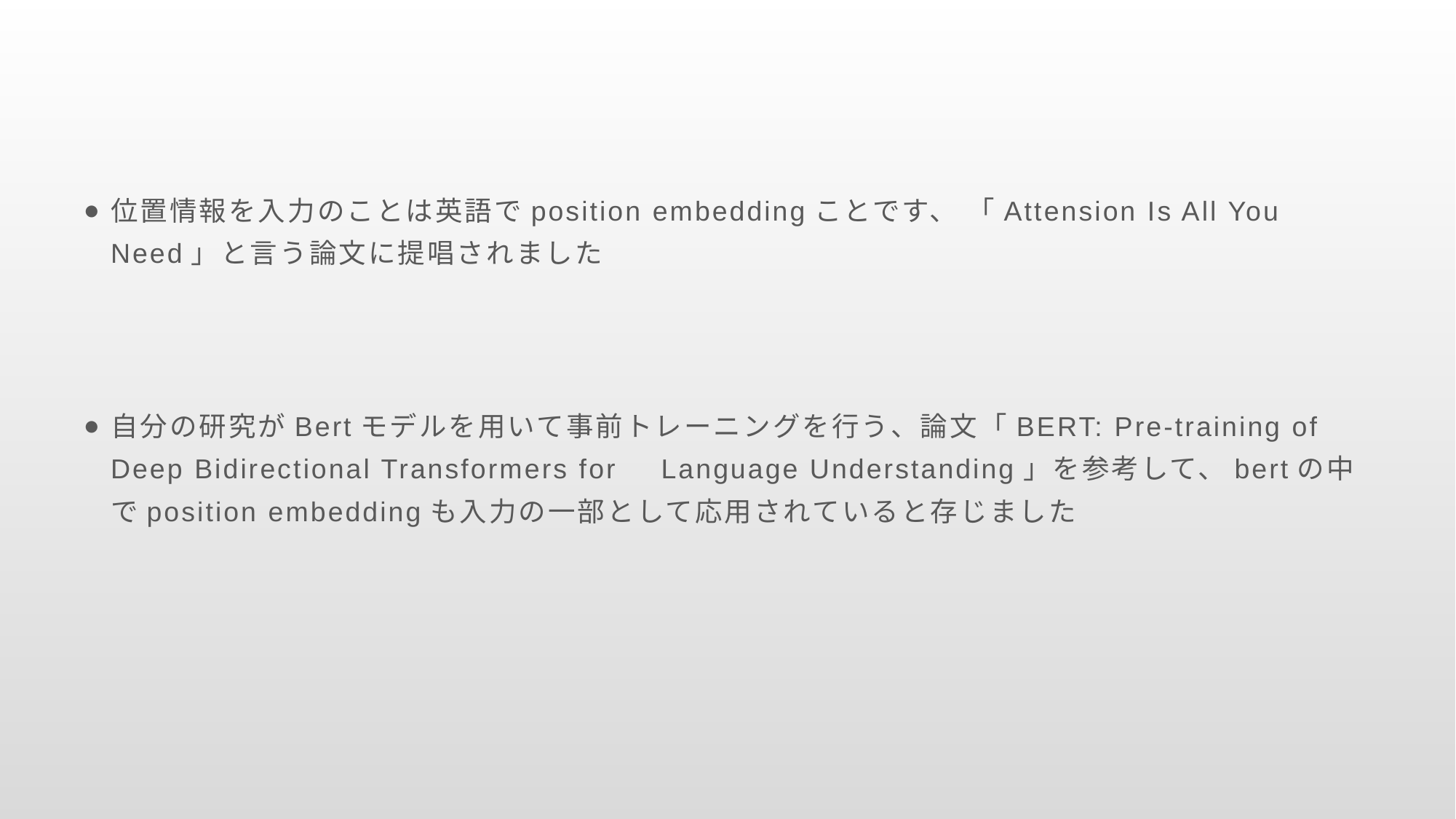

位置情報を入力のことは英語でposition embeddingことです、 「Attension Is All You Need」と言う論文に提唱されました

自分の研究がBertモデルを用いて事前トレーニングを行う、論文「BERT: Pre-training of Deep Bidirectional Transformers for　Language Understanding」を参考して、bertの中でposition embeddingも入力の一部として応用されていると存じました